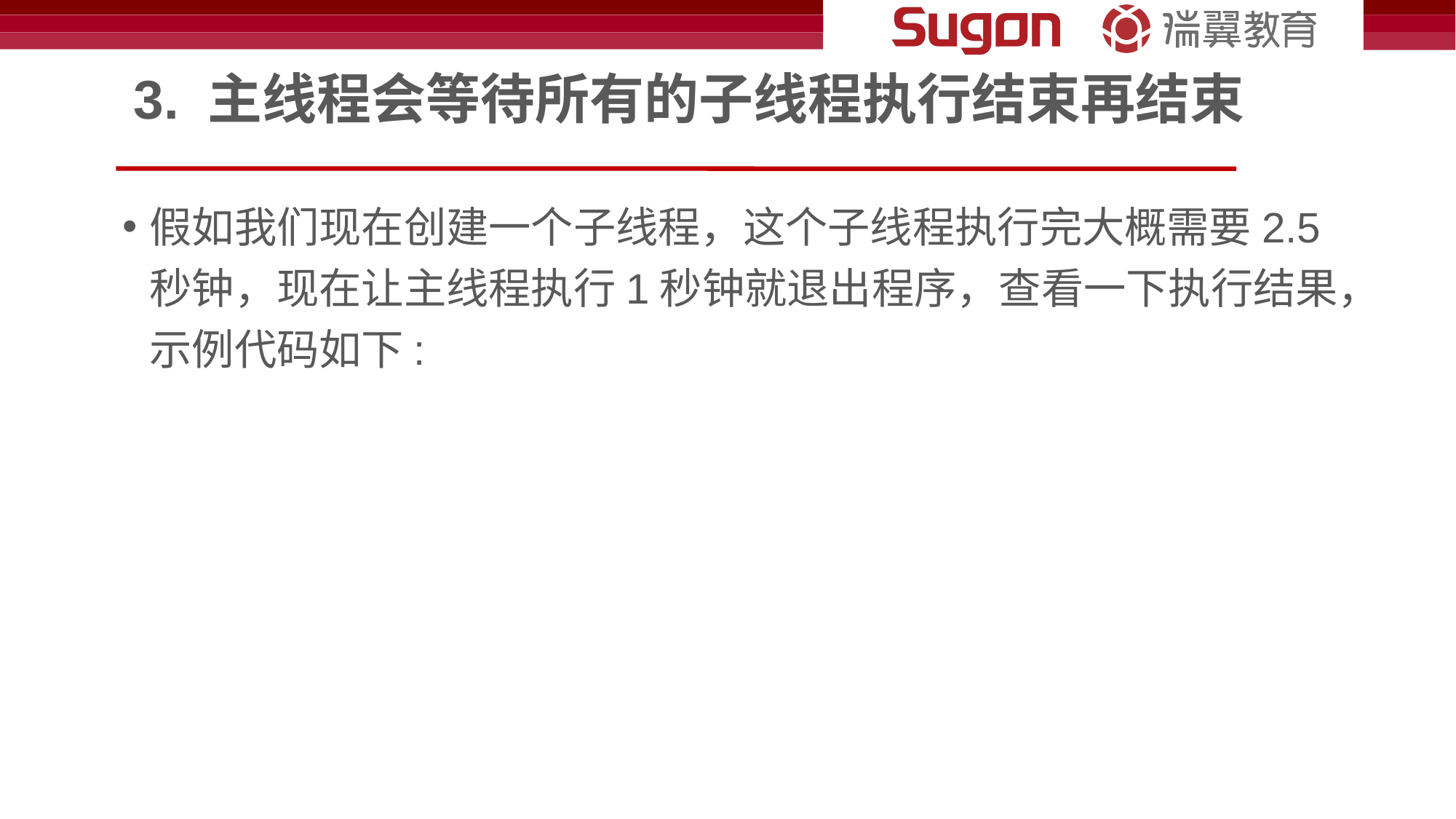

# 3. 主线程会等待所有的子线程执行结束再结束
假如我们现在创建一个子线程，这个子线程执行完大概需要2.5秒钟，现在让主线程执行1秒钟就退出程序，查看一下执行结果，示例代码如下: